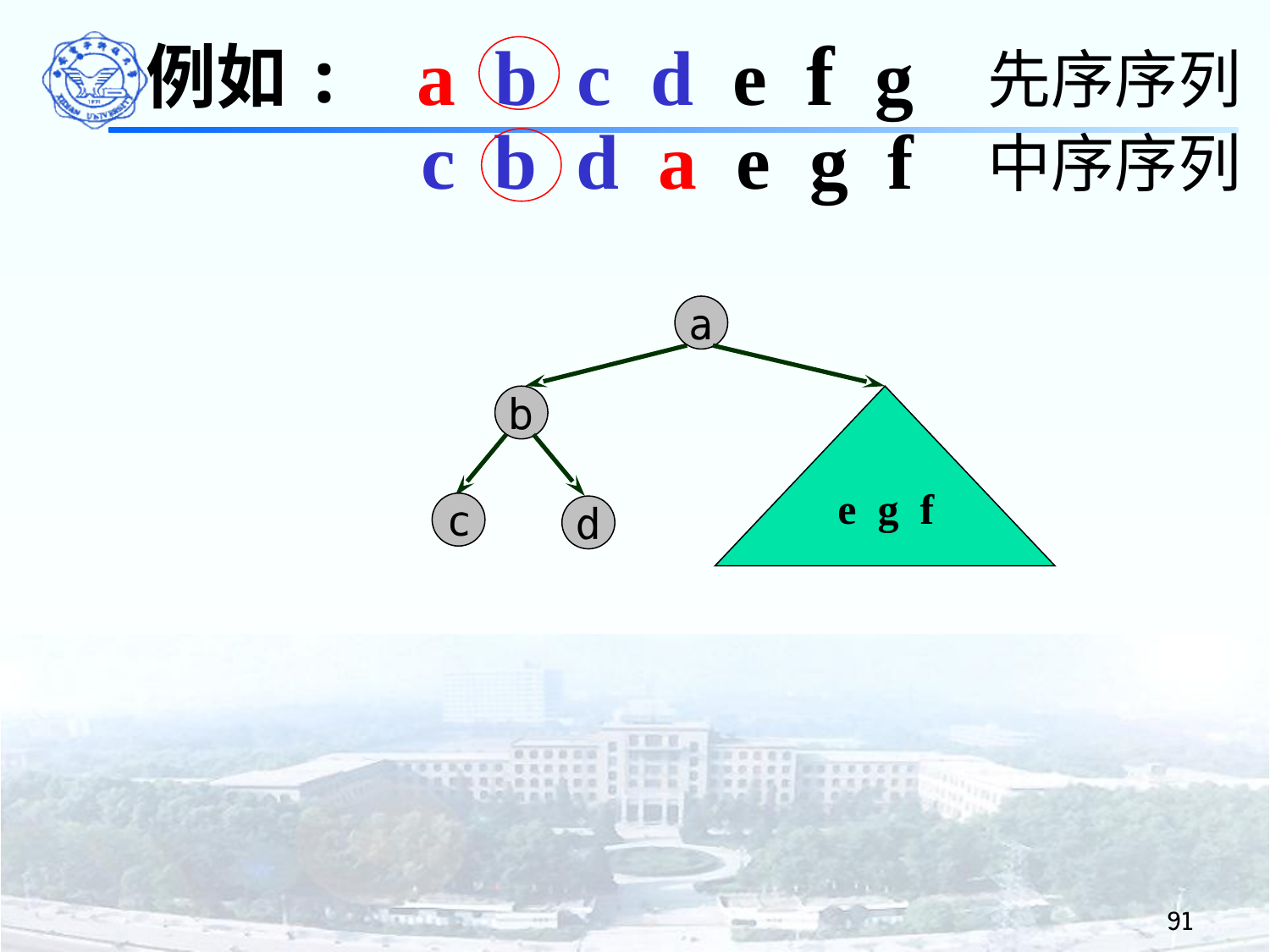

a  b  c  d  e  f  g
先序序列中序序列
例如:

c  b  d  a  e  g  f

a

b

e  g  f
c
d
91